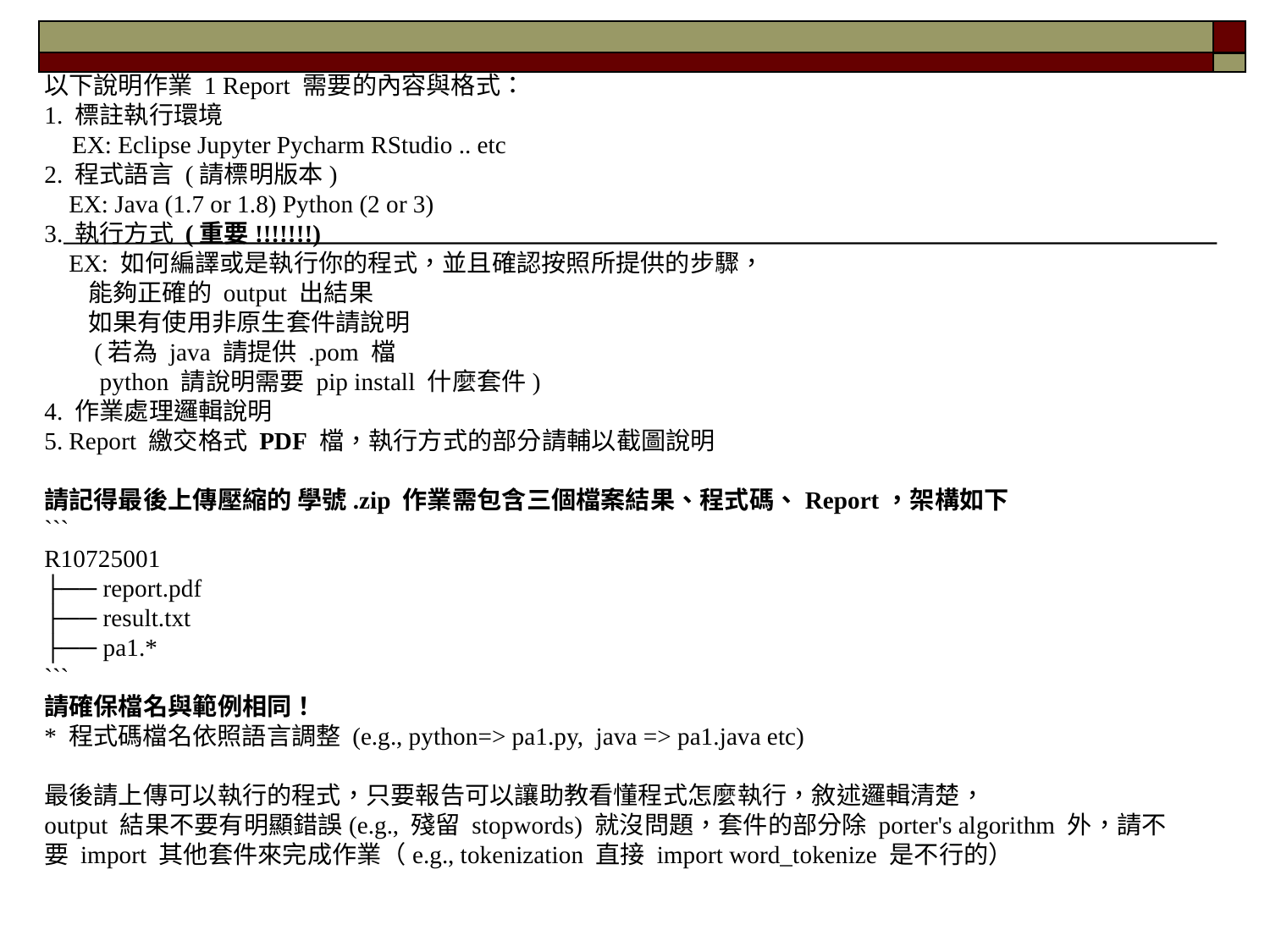

以下說明作業 1 Report 需要的內容與格式：
1. 標註執行環境
    EX: Eclipse Jupyter Pycharm RStudio .. etc
2. 程式語言 (請標明版本)
    EX: Java (1.7 or 1.8) Python (2 or 3)
3. 執行方式 (重要!!!!!!!)
    EX: 如何編譯或是執行你的程式，並且確認按照所提供的步驟，
        能夠正確的 output 出結果
        如果有使用非原生套件請說明
        (若為 java 請提供 .pom 檔
         python 請說明需要 pip install 什麼套件)
4. 作業處理邏輯說明
5. Report 繳交格式 PDF 檔，執行方式的部分請輔以截圖說明

請記得最後上傳壓縮的 學號.zip 作業需包含三個檔案結果、程式碼、Report，架構如下
```
R10725001
├── report.pdf
├── result.txt
├── pa1.*
```
請確保檔名與範例相同！
* 程式碼檔名依照語言調整 (e.g., python=> pa1.py,  java => pa1.java etc)

最後請上傳可以執行的程式，只要報告可以讓助教看懂程式怎麼執行，敘述邏輯清楚，
output 結果不要有明顯錯誤(e.g., 殘留 stopwords) 就沒問題，套件的部分除 porter's algorithm 外，請不要 import 其他套件來完成作業（e.g., tokenization 直接 import word_tokenize 是不行的）